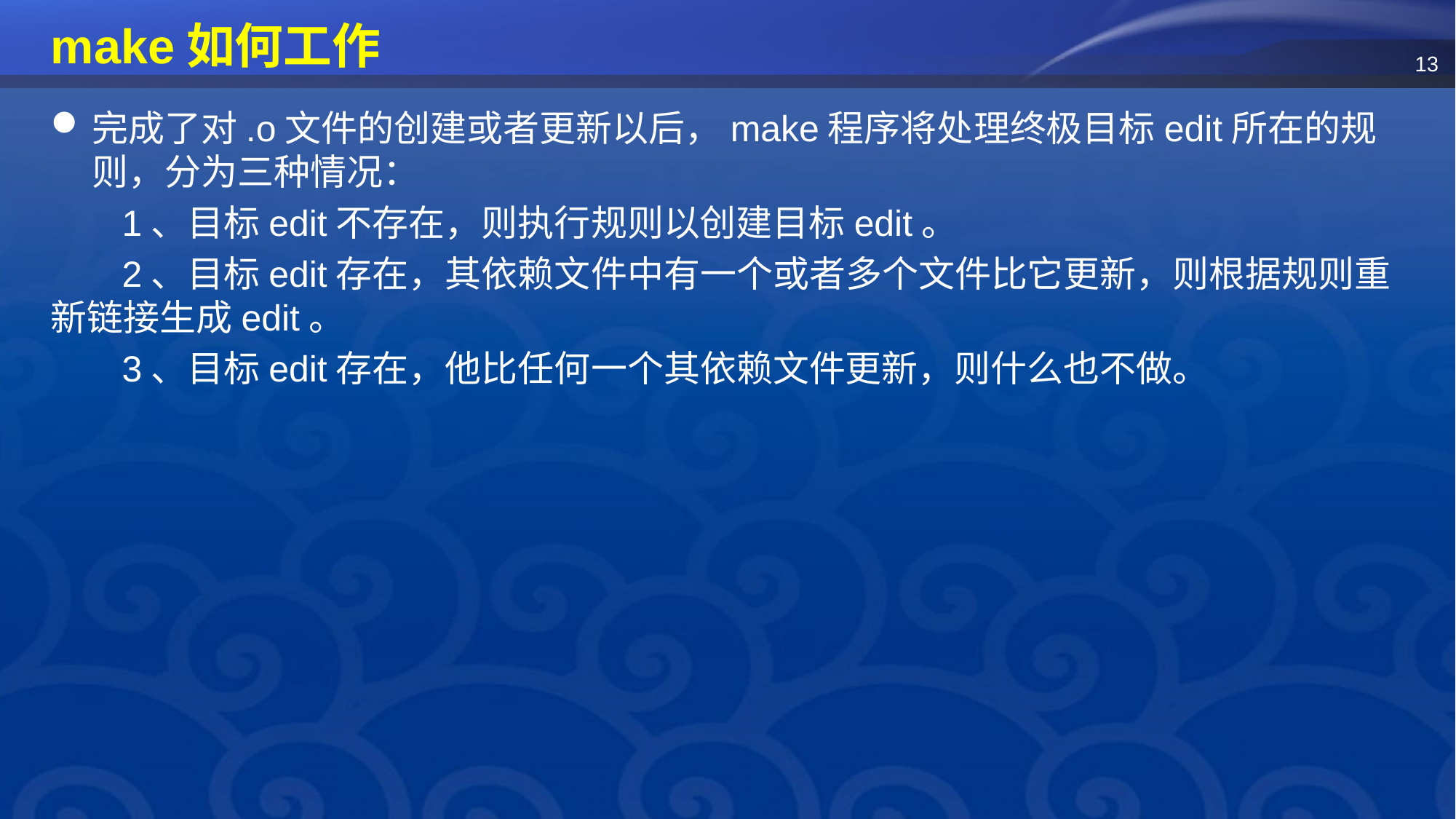

# make如何工作
完成了对.o文件的创建或者更新以后，make程序将处理终极目标edit所在的规则，分为三种情况：
       1、目标edit不存在，则执行规则以创建目标edit。
       2、目标edit存在，其依赖文件中有一个或者多个文件比它更新，则根据规则重新链接生成edit。
       3、目标edit存在，他比任何一个其依赖文件更新，则什么也不做。